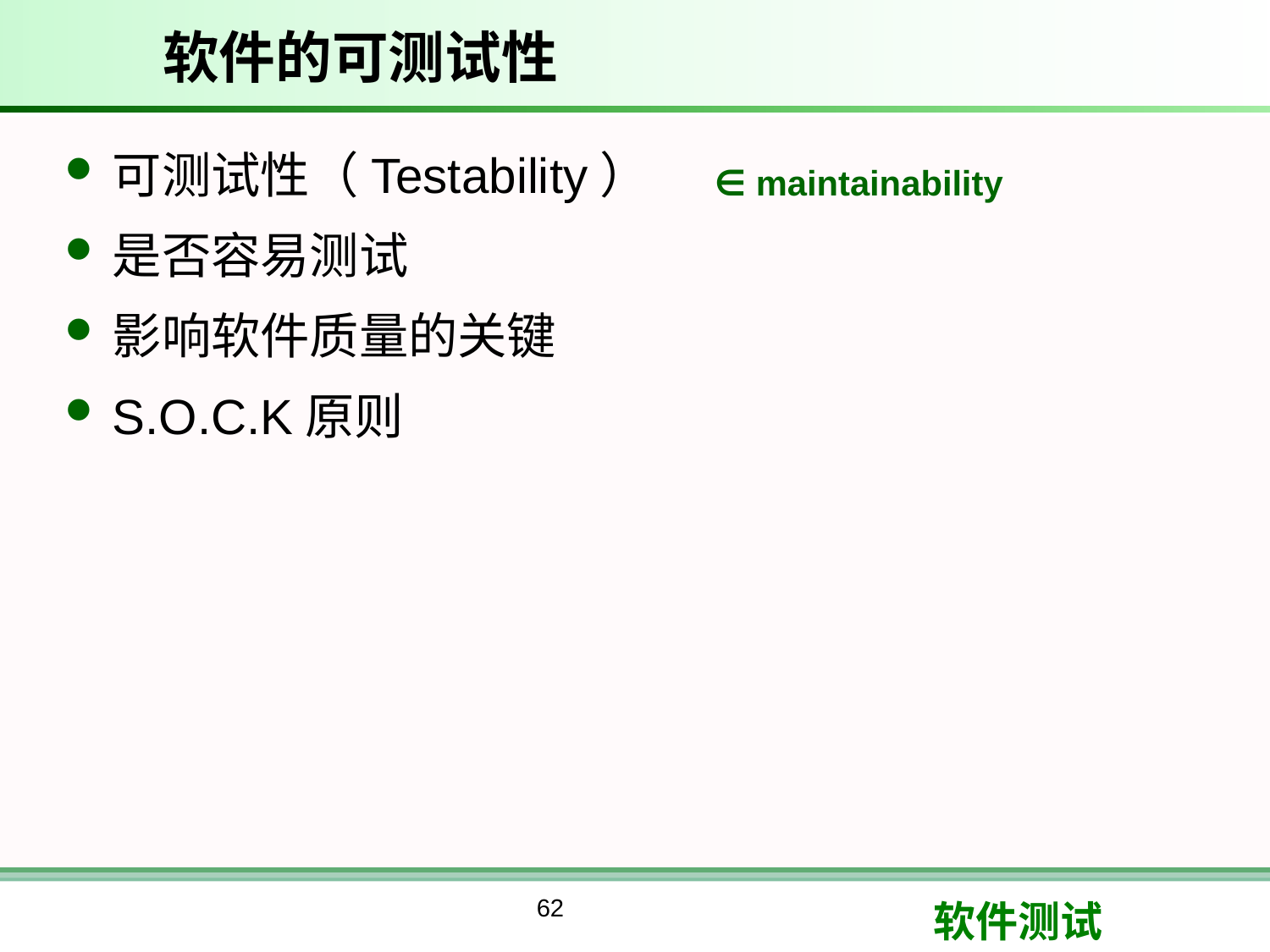

# 软件的可测试性
可测试性（Testability）
是否容易测试
影响软件质量的关键
S.O.C.K原则
∈ maintainability
62